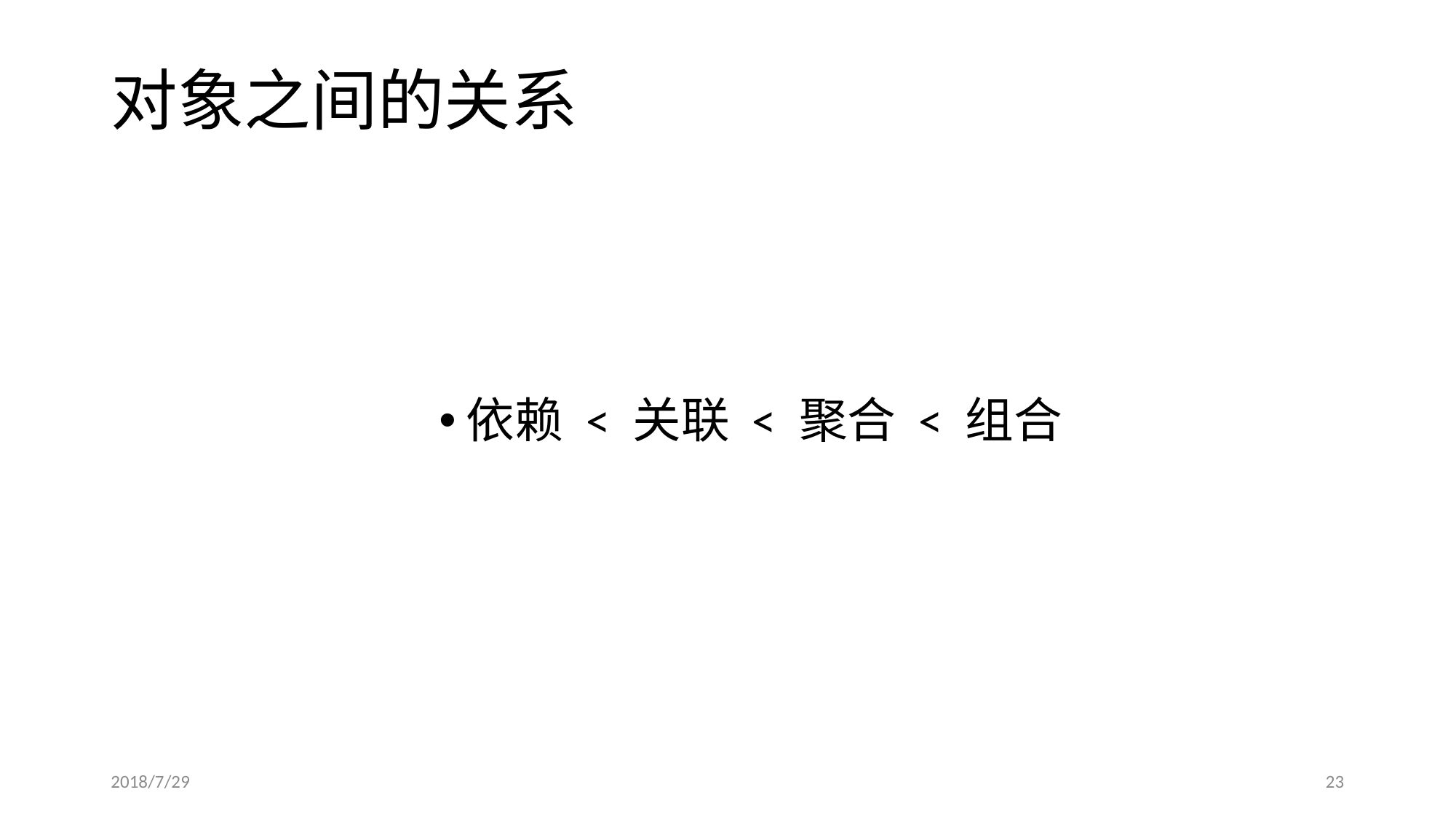

# 对象之间的关系

依赖 < 关联 < 聚合 < 组合

2018/7/29
23